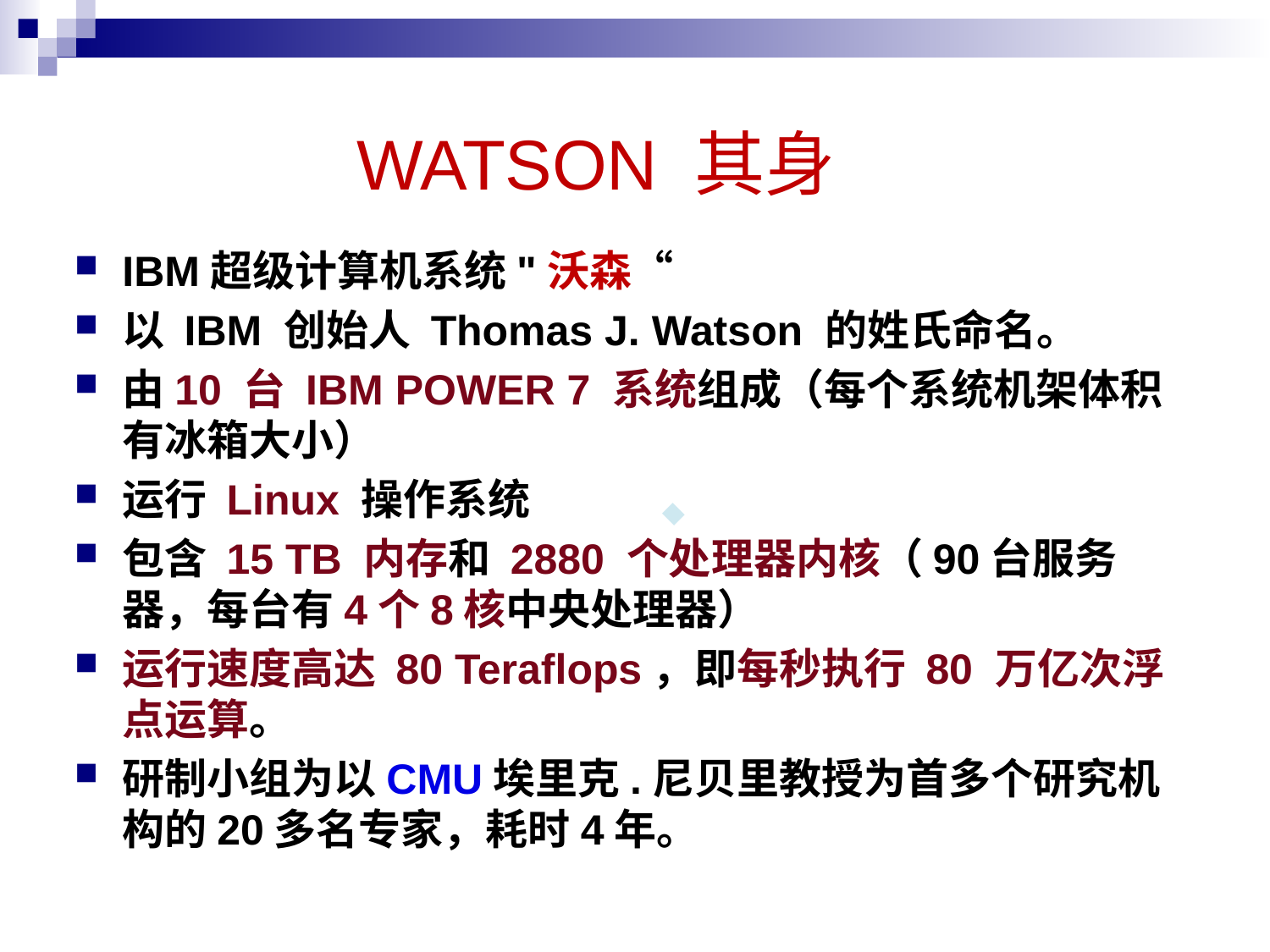

# WATSON 其身
IBM超级计算机系统"沃森“
以 IBM 创始人 Thomas J. Watson 的姓氏命名。
由10 台 IBM POWER 7 系统组成（每个系统机架体积有冰箱大小）
运行 Linux 操作系统
包含 15 TB 内存和 2880 个处理器内核（90台服务器，每台有4个8核中央处理器）
运行速度高达 80 Teraflops，即每秒执行 80 万亿次浮点运算。
研制小组为以CMU埃里克.尼贝里教授为首多个研究机构的20多名专家，耗时4年。
.